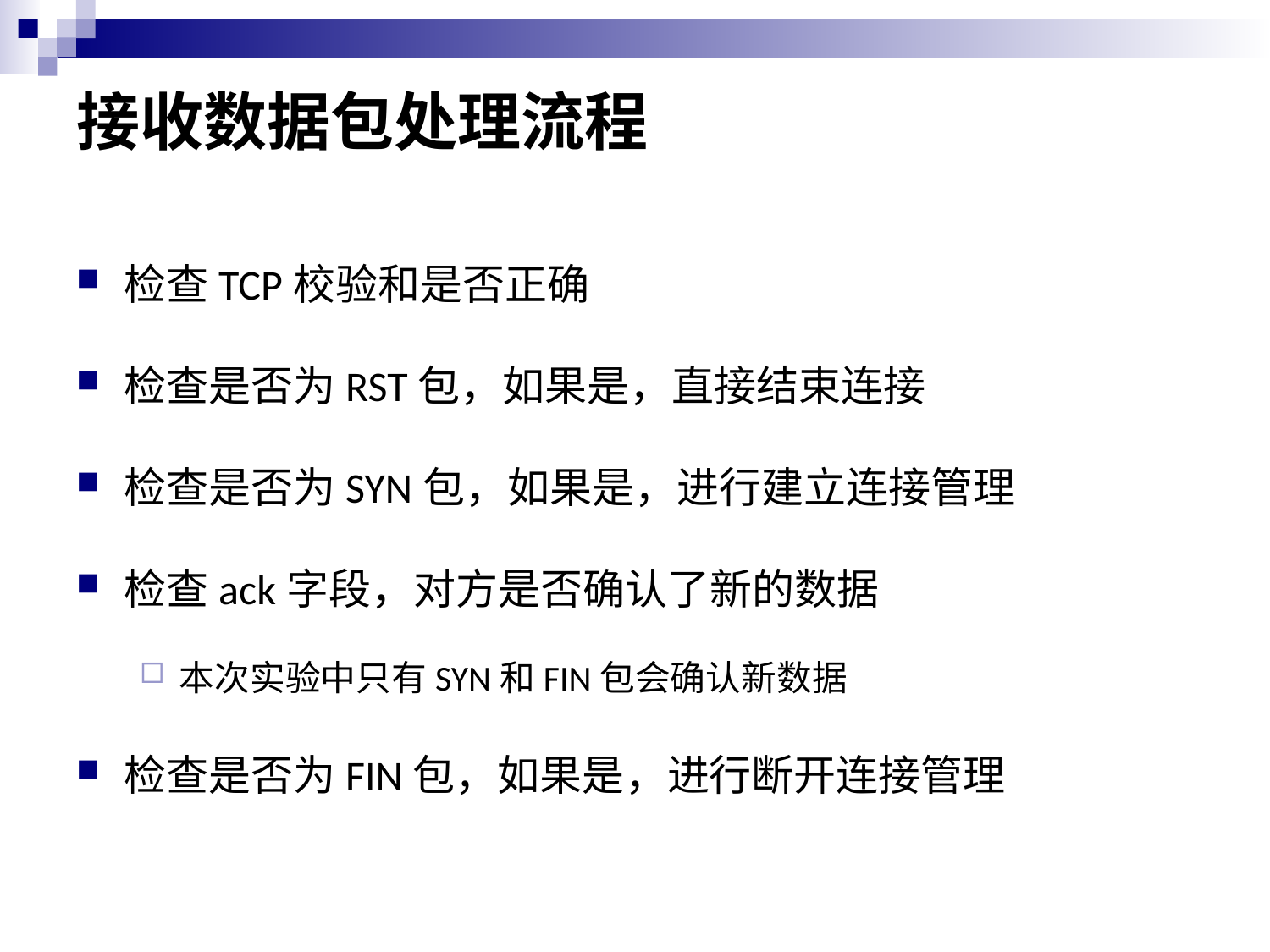

# 接收数据包处理流程
检查TCP校验和是否正确
检查是否为RST包，如果是，直接结束连接
检查是否为SYN包，如果是，进行建立连接管理
检查ack字段，对方是否确认了新的数据
本次实验中只有SYN和FIN包会确认新数据
检查是否为FIN包，如果是，进行断开连接管理